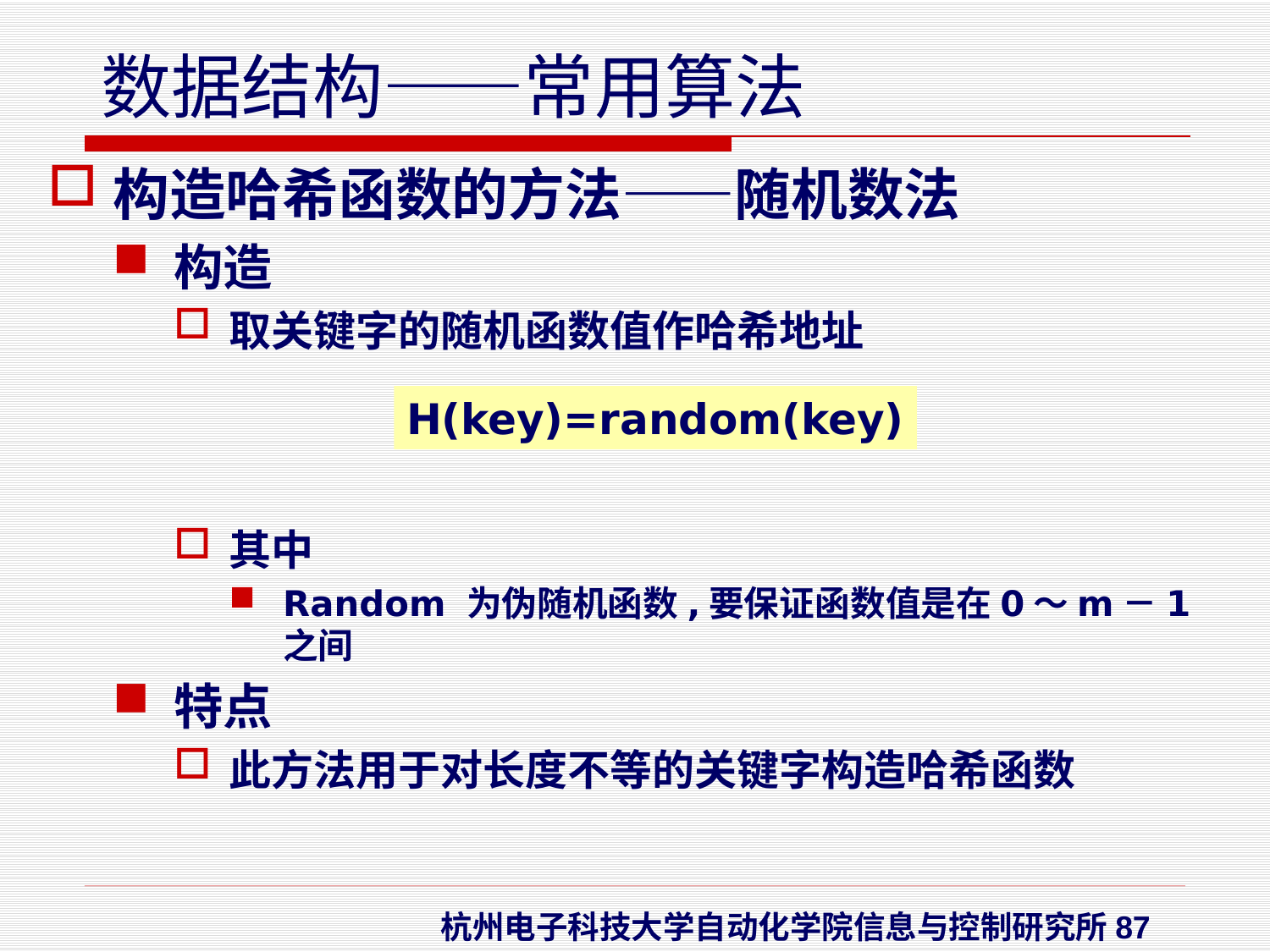

构造哈希函数的方法——随机数法
构造
取关键字的随机函数值作哈希地址

其中
Random 为伪随机函数,要保证函数值是在0～m－1之间
特点
此方法用于对长度不等的关键字构造哈希函数
H(key)=random(key)